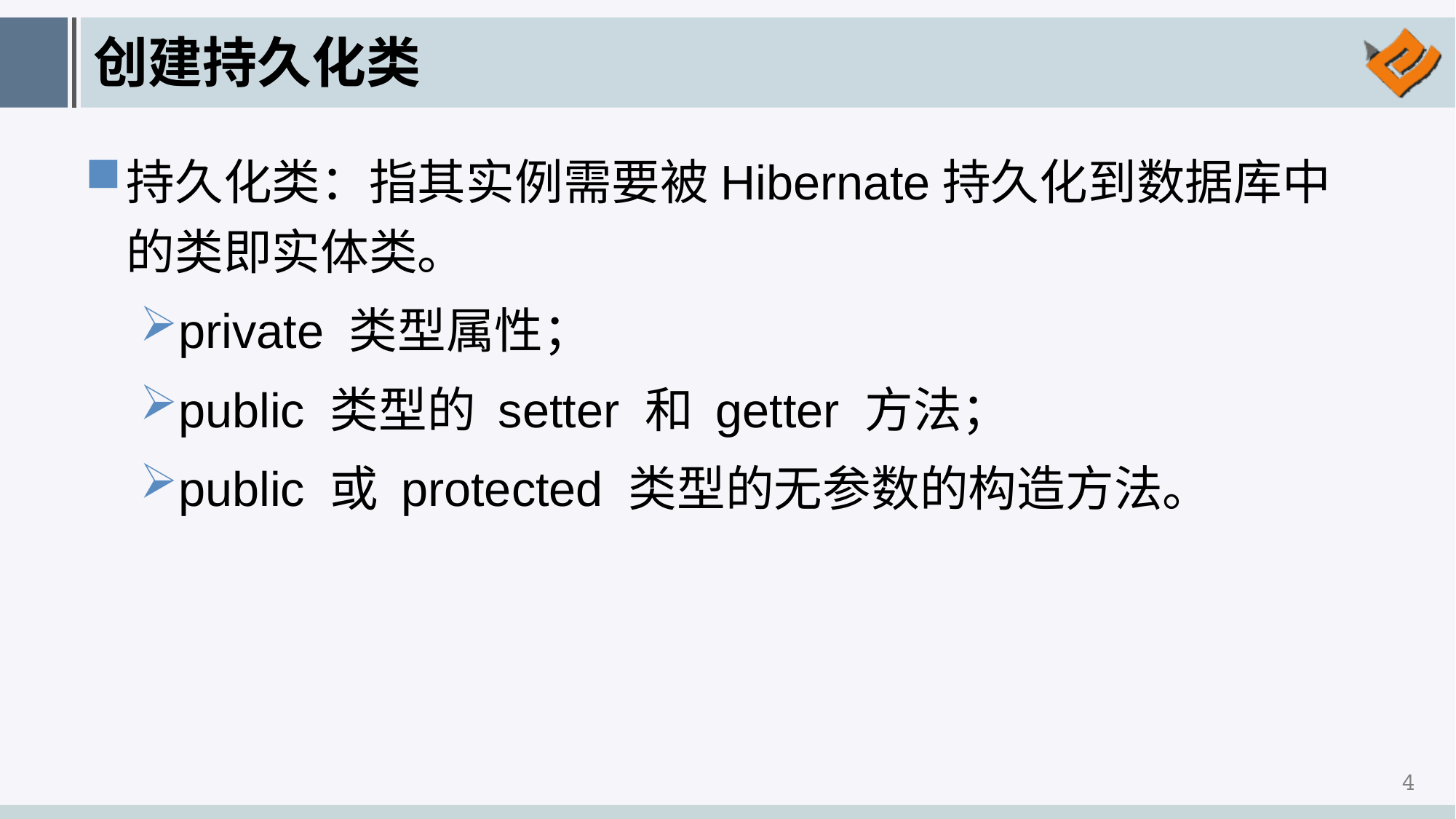

# 创建持久化类
持久化类：指其实例需要被Hibernate持久化到数据库中的类即实体类。
private 类型属性；
public 类型的 setter 和 getter 方法；
public 或 protected 类型的无参数的构造方法。